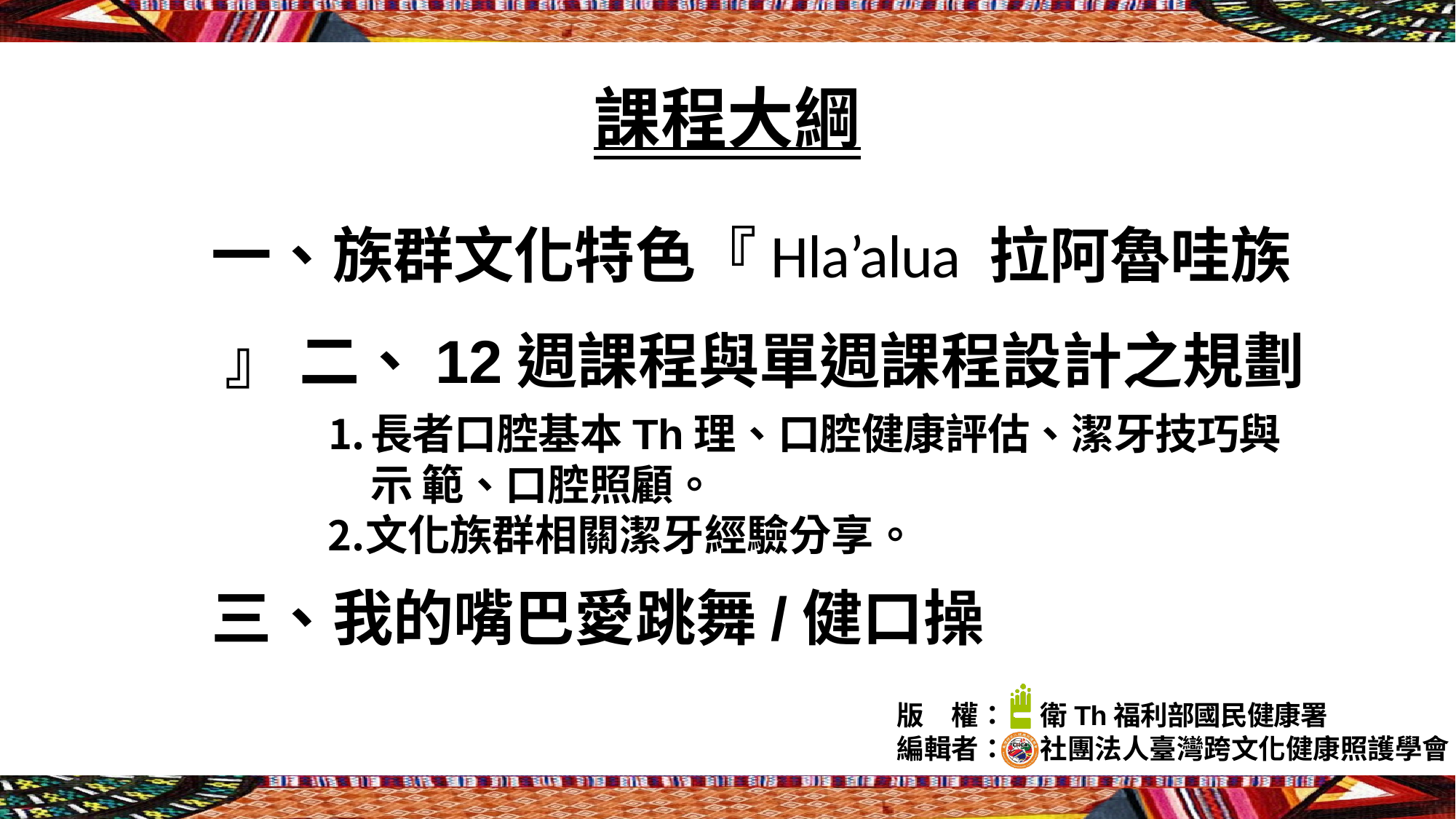

# 課程大綱
一、族群文化特色『Hla’alua 拉阿魯哇族 』 二、12週課程與單週課程設計之規劃
長者口腔基本Th理、口腔健康評估、潔牙技巧與示 範、口腔照顧。
文化族群相關潔牙經驗分享。
三、我的嘴巴愛跳舞/健口操

版
權：
衛Th福利部國民健康署
社團法人臺灣跨文化健康照護學會
編輯者：